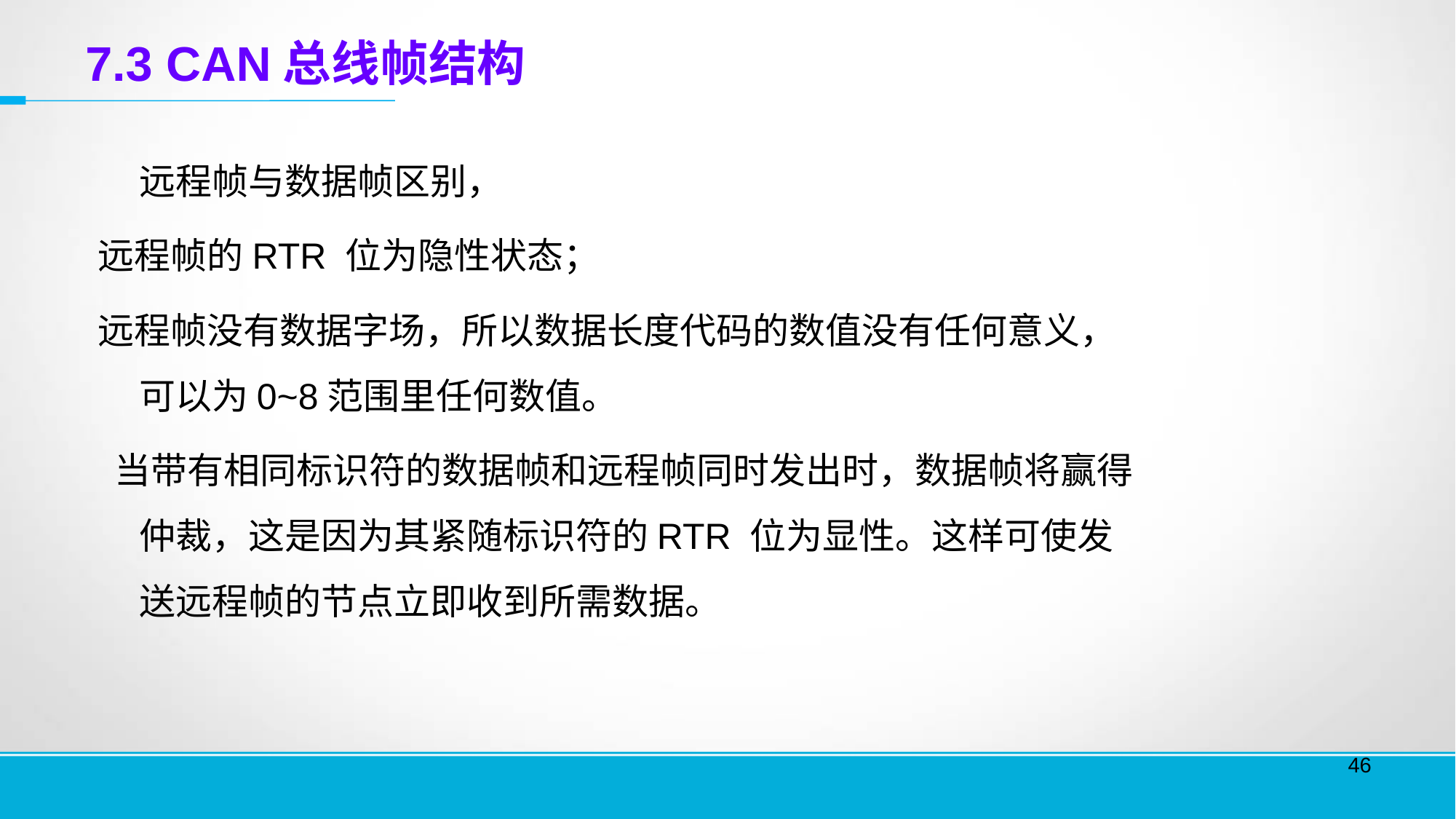

7.3 CAN总线帧结构
	远程帧与数据帧区别，
远程帧的RTR 位为隐性状态；
远程帧没有数据字场，所以数据长度代码的数值没有任何意义，可以为0~8范围里任何数值。
 当带有相同标识符的数据帧和远程帧同时发出时，数据帧将赢得仲裁，这是因为其紧随标识符的RTR 位为显性。这样可使发送远程帧的节点立即收到所需数据。
46